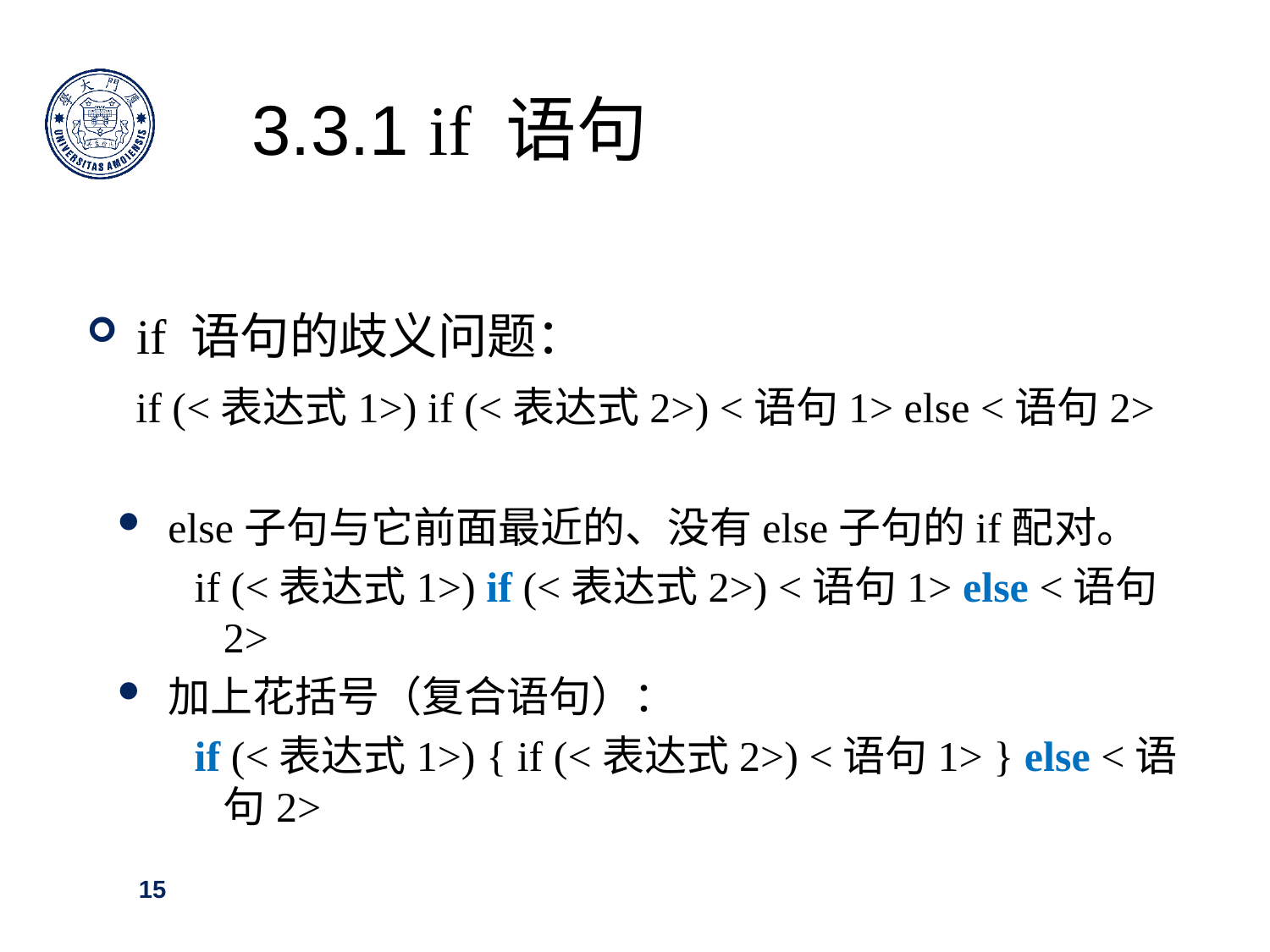

# 3.3.1 if 语句
if 语句的歧义问题：
    if (<表达式1>) if (<表达式2>) <语句1> else <语句2>

else子句与它前面最近的、没有else子句的if配对。
  if (<表达式1>) if (<表达式2>) <语句1> else <语句2>
加上花括号（复合语句）：
  if (<表达式1>) { if (<表达式2>) <语句1> } else <语句2>
15